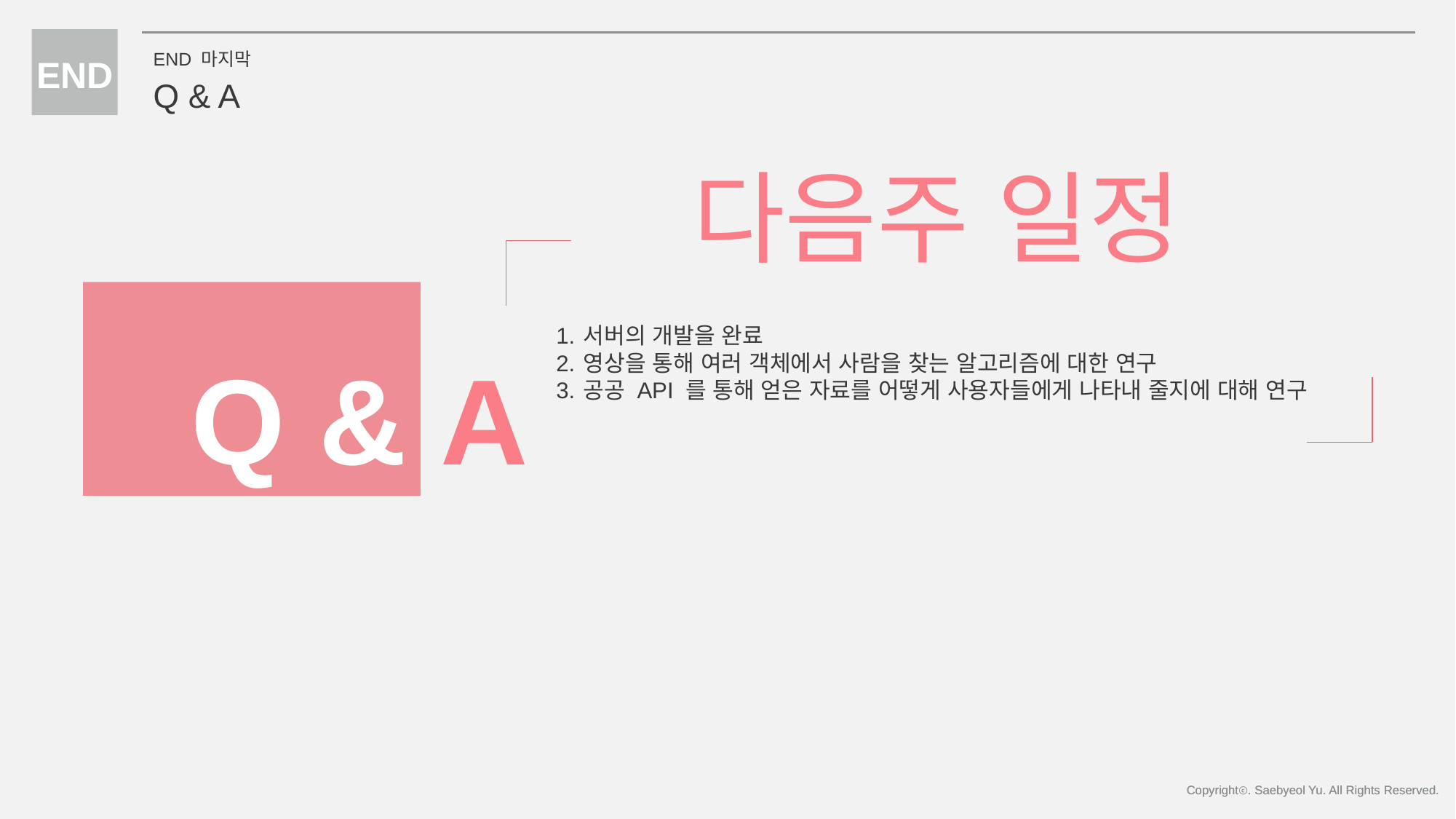

END 마지막
Q & A
END
다음주 일정

서버의 개발을 완료
영상을 통해 여러 객체에서 사람을 찾는 알고리즘에 대한 연구
공공 API 를 통해 얻은 자료를 어떻게 사용자들에게 나타내 줄지에 대해 연구

Q & A
Copyrightⓒ. Saebyeol Yu. All Rights Reserved.